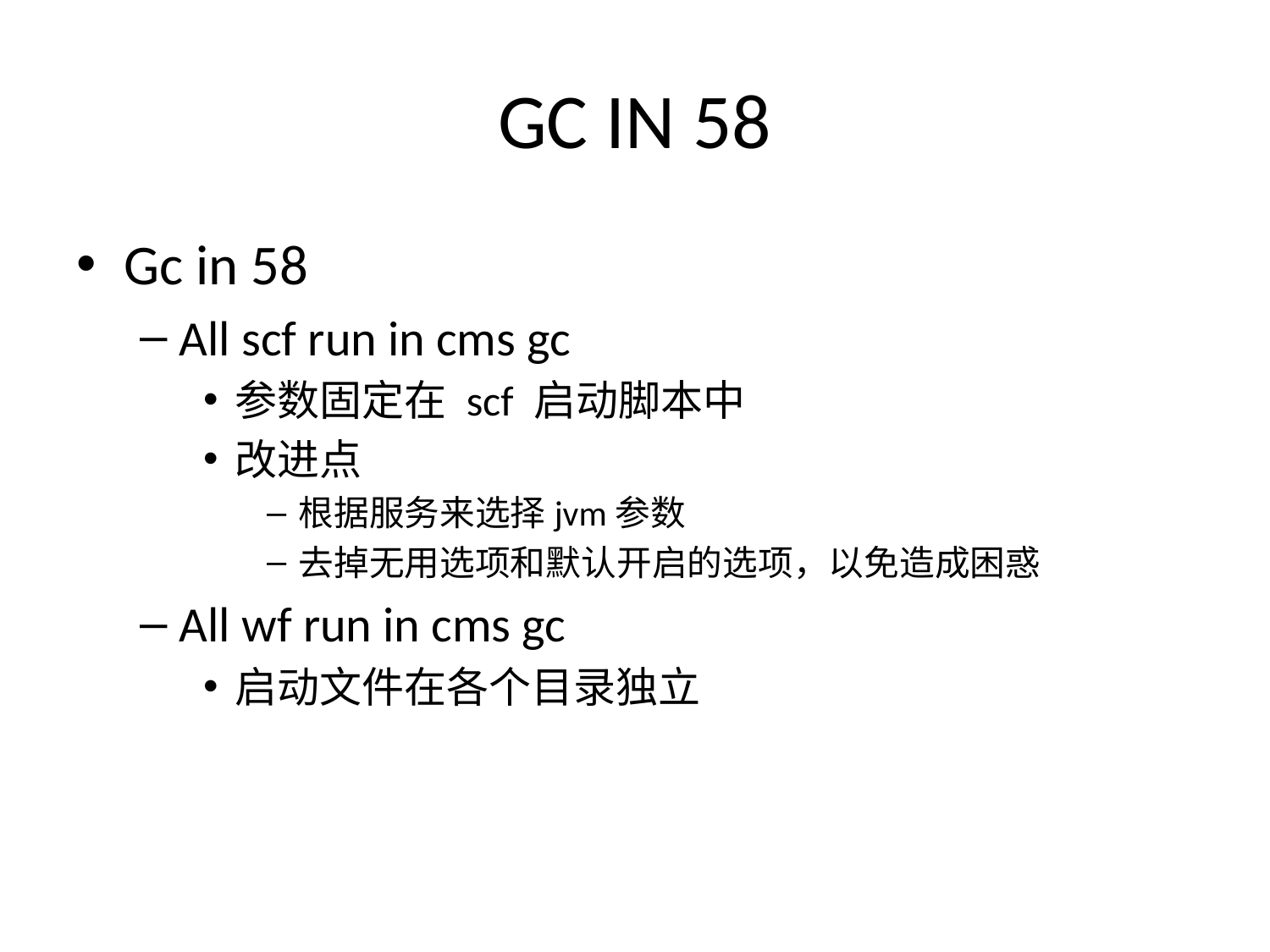

# GC IN 58
Gc in 58
All scf run in cms gc
参数固定在 scf 启动脚本中
改进点
根据服务来选择jvm参数
去掉无用选项和默认开启的选项，以免造成困惑
All wf run in cms gc
启动文件在各个目录独立